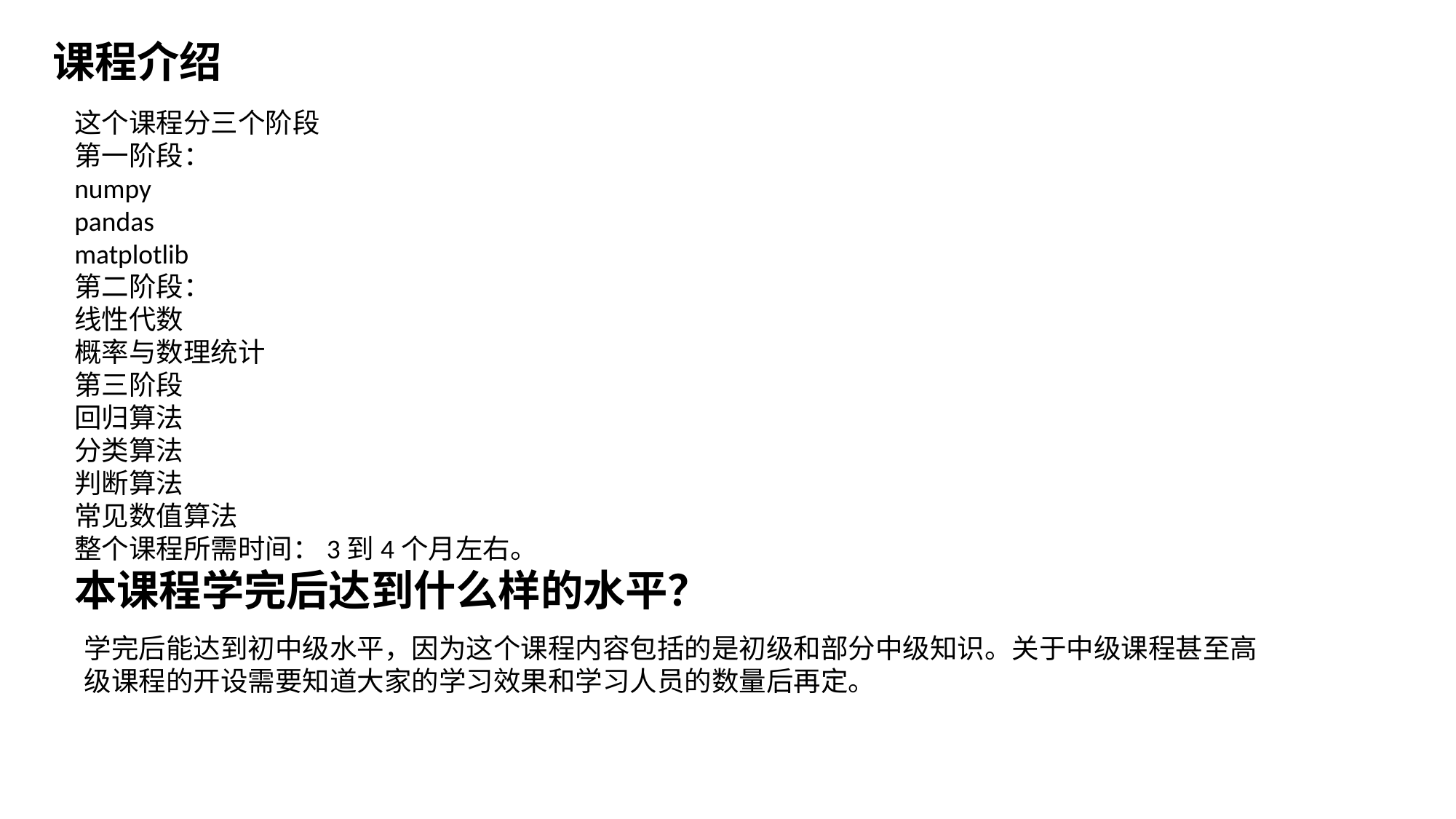

课程介绍
这个课程分三个阶段
第一阶段：
numpy
pandas
matplotlib
第二阶段：
线性代数
概率与数理统计
第三阶段
回归算法
分类算法
判断算法
常见数值算法
整个课程所需时间：3到4个月左右。
本课程学完后达到什么样的水平？
学完后能达到初中级水平，因为这个课程内容包括的是初级和部分中级知识。关于中级课程甚至高级课程的开设需要知道大家的学习效果和学习人员的数量后再定。
6